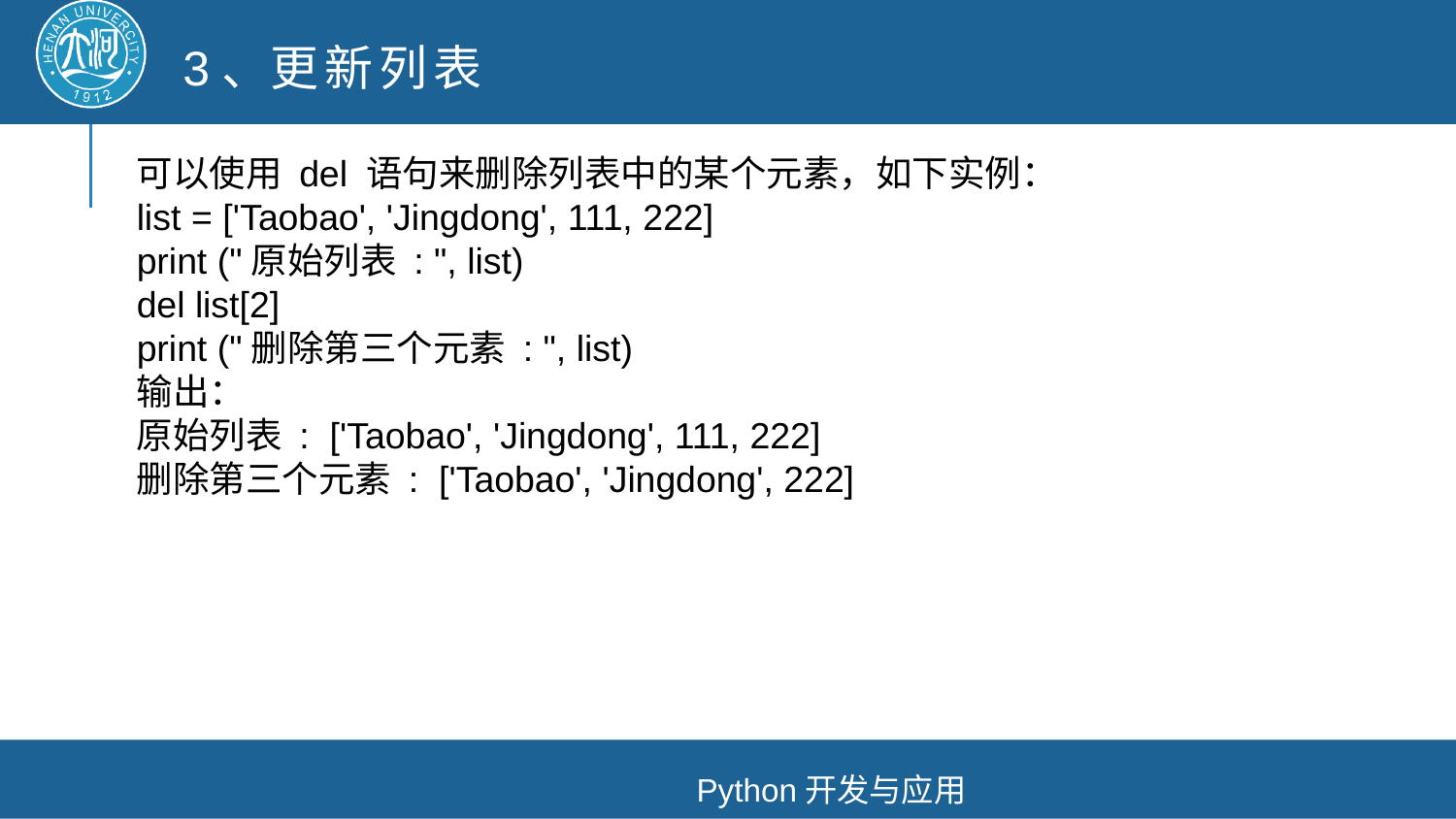

3、更新列表
可以使用 del 语句来删除列表中的某个元素，如下实例：
list = ['Taobao', 'Jingdong', 111, 222]
print ("原始列表 : ", list)
del list[2]
print ("删除第三个元素 : ", list)
输出：
原始列表 :  ['Taobao', 'Jingdong', 111, 222]
删除第三个元素 :  ['Taobao', 'Jingdong', 222]

Python开发与应用
20